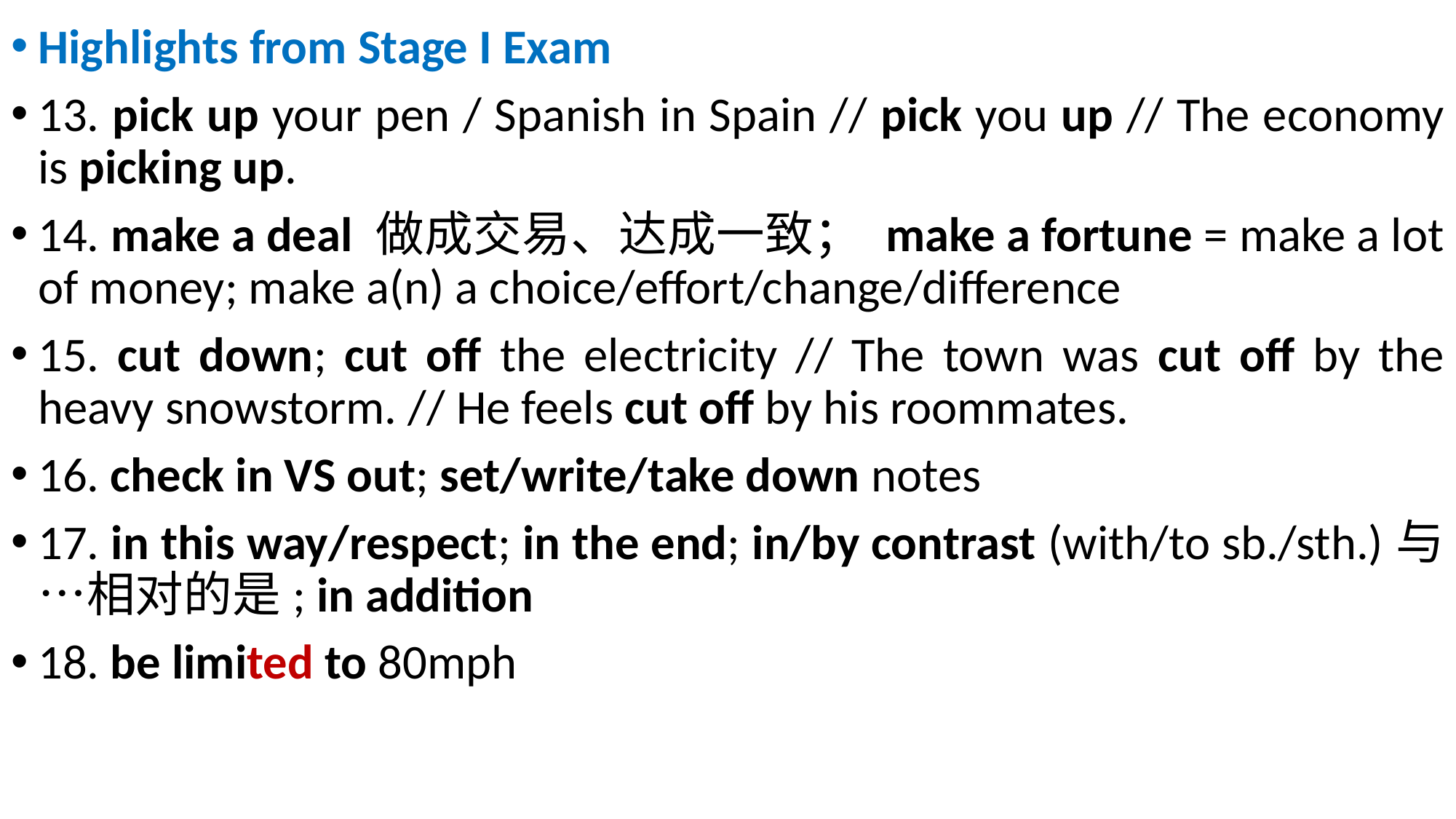

Highlights from Stage I Exam
13. pick up your pen / Spanish in Spain // pick you up // The economy is picking up.
14. make a deal 做成交易、达成一致； make a fortune = make a lot of money; make a(n) a choice/effort/change/difference
15. cut down; cut off the electricity // The town was cut off by the heavy snowstorm. // He feels cut off by his roommates.
16. check in VS out; set/write/take down notes
17. in this way/respect; in the end; in/by contrast (with/to sb./sth.)与…相对的是; in addition
18. be limited to 80mph